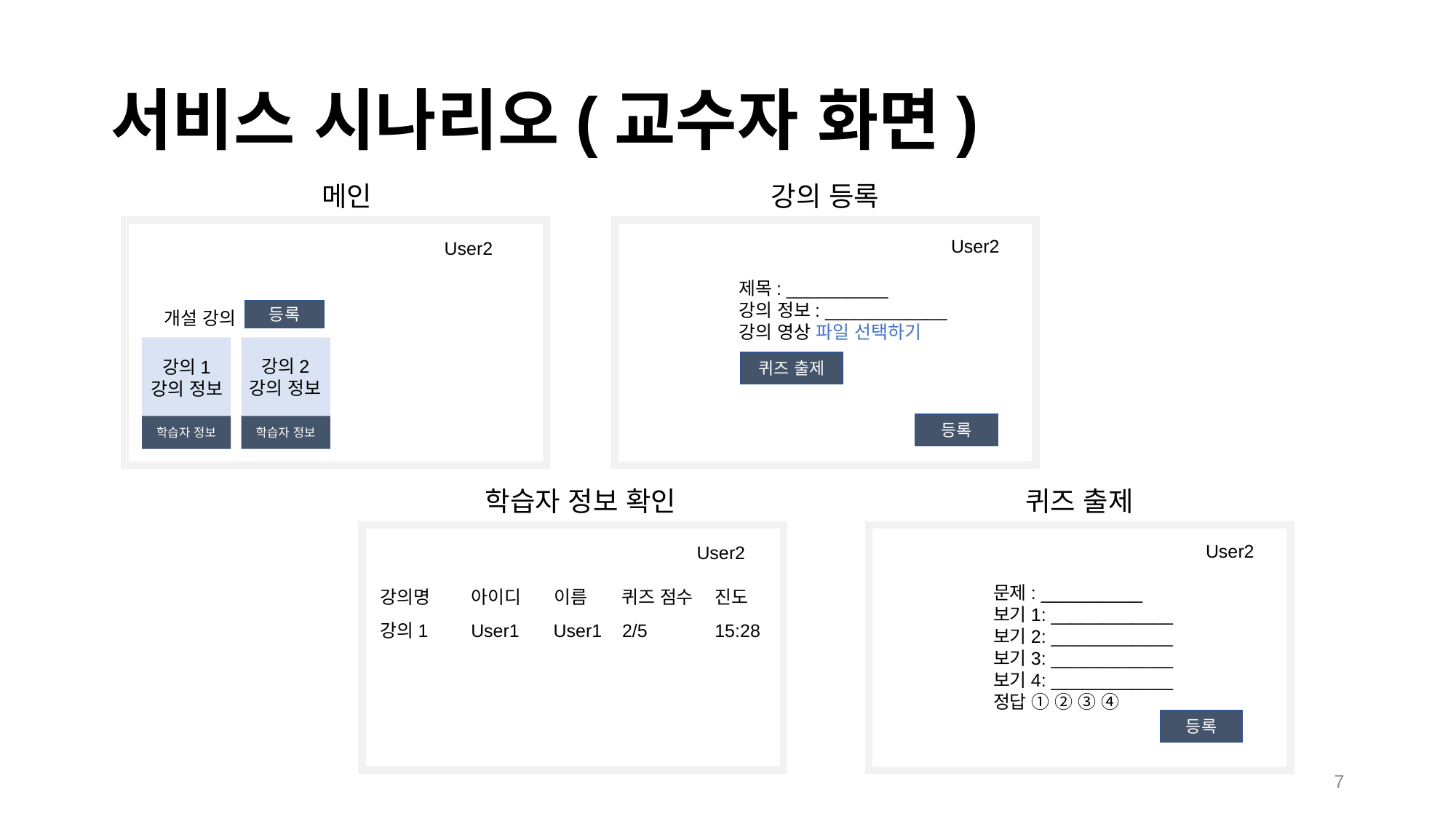

# 서비스 시나리오(교수자 화면)
메인

User2
개설 강의

강의1
강의 정보
학습자 정보
학습자 정보
등록
강의2
강의 정보
강의 등록

제목: __________
강의 정보: ____________
강의 영상 파일 선택하기
User2
퀴즈 출제
등록
학습자 정보 확인

User2
강의명
아이디
이름
퀴즈 점수
진도
15:28
강의1
User1
User1
2/5
퀴즈 출제

문제: __________
보기1: ____________
보기2: ____________
보기3: ____________
보기4: ____________
정답 ① ② ③ ④
User2
등록
7